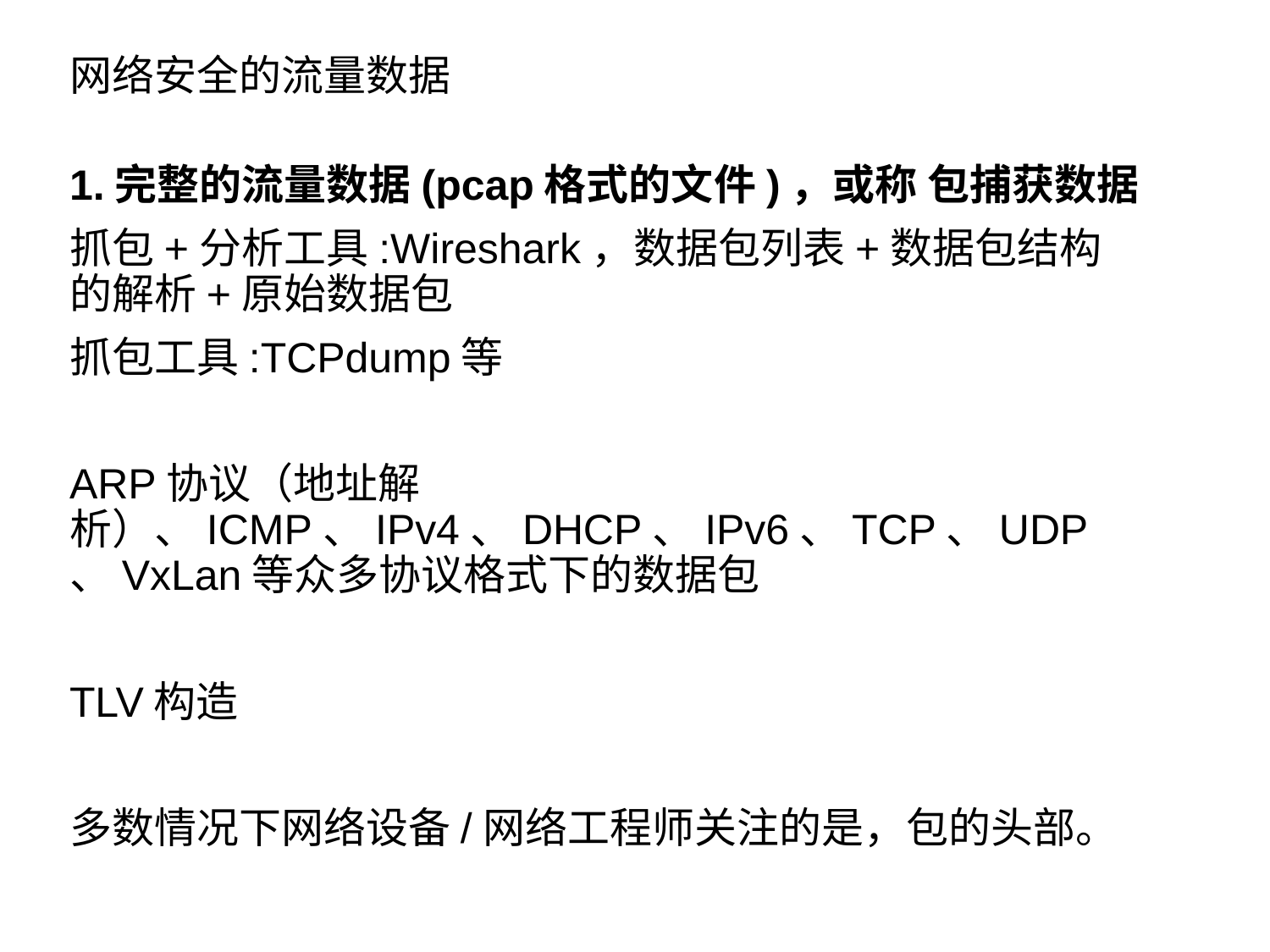

网络安全的流量数据

1.完整的流量数据(pcap格式的文件)，或称 包捕获数据
抓包+分析工具:Wireshark，数据包列表+数据包结构的解析+原始数据包
抓包工具:TCPdump等

ARP协议（地址解析）、ICMP、IPv4、DHCP、IPv6、TCP、UDP、VxLan等众多协议格式下的数据包

TLV构造

多数情况下网络设备/网络工程师关注的是，包的头部。